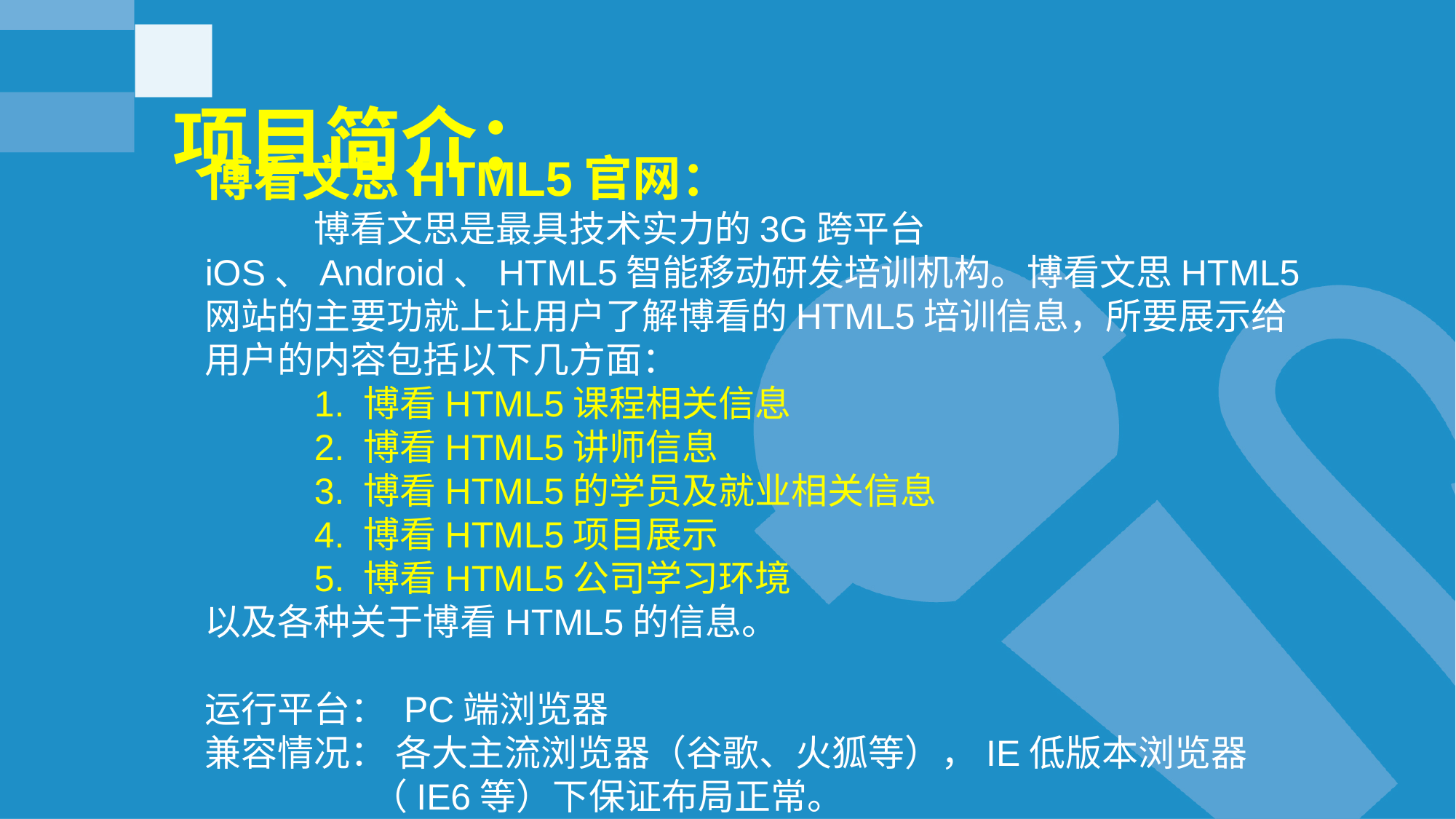

项目简介：

博看文思HTML5官网：
	博看文思是最具技术实力的3G跨平台iOS、Android、HTML5智能移动研发培训机构。博看文思HTML5网站的主要功就上让用户了解博看的HTML5培训信息，所要展示给用户的内容包括以下几方面：
	1. 博看HTML5课程相关信息
	2. 博看HTML5讲师信息
	3. 博看HTML5的学员及就业相关信息
	4. 博看HTML5项目展示
	5. 博看HTML5公司学习环境
以及各种关于博看HTML5的信息。

运行平台： PC端浏览器
兼容情况： 各大主流浏览器（谷歌、火狐等），IE低版本浏览器		       （IE6等）下保证布局正常。